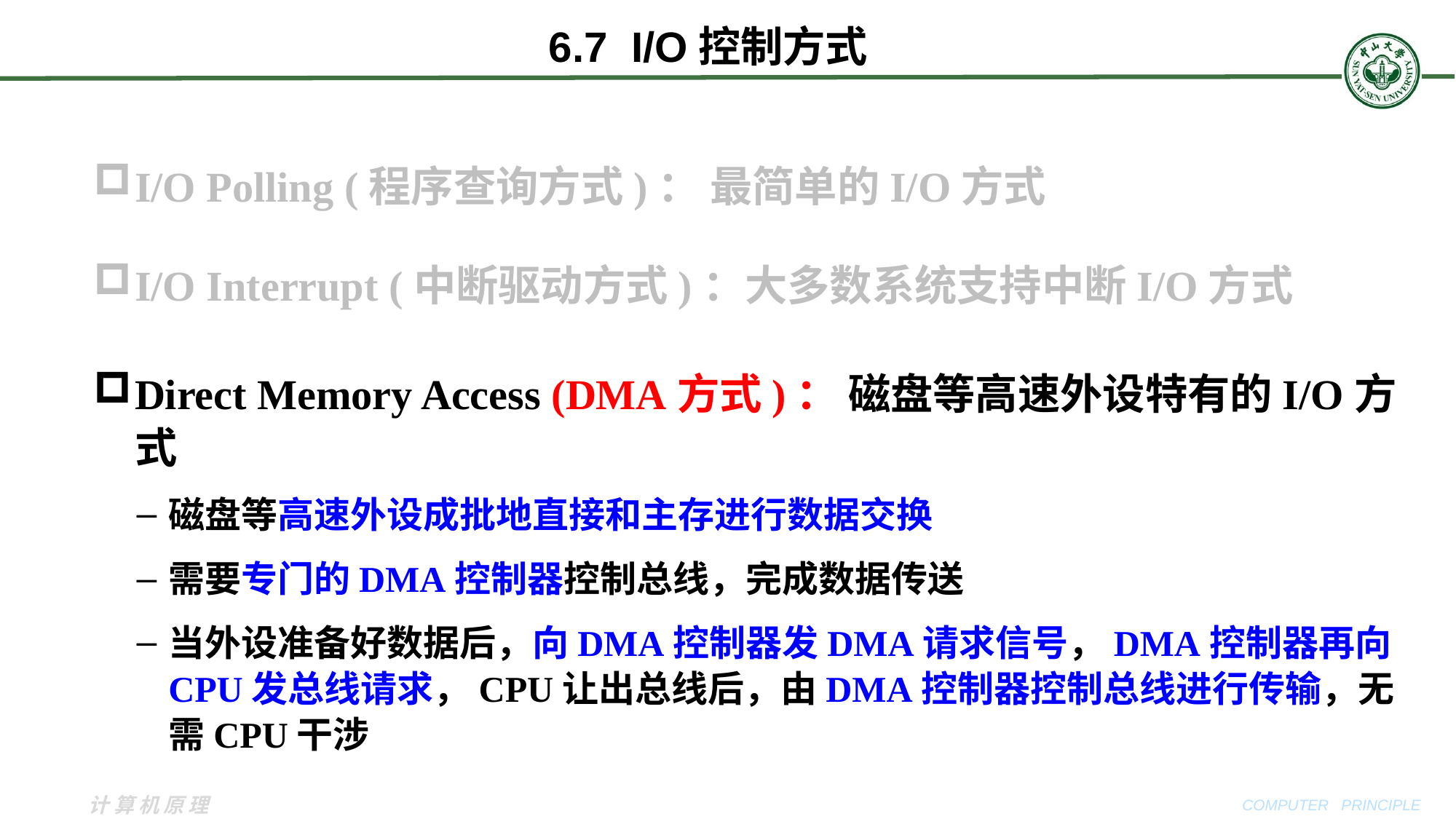

I/O Polling (程序查询方式)： 最简单的I/O方式

I/O Interrupt (中断驱动方式)：大多数系统支持中断I/O方式

Direct Memory Access (DMA方式)： 磁盘等高速外设特有的I/O方式
磁盘等高速外设成批地直接和主存进行数据交换
需要专门的DMA控制器控制总线，完成数据传送
当外设准备好数据后，向DMA控制器发DMA请求信号，DMA控制器再向CPU发总线请求，CPU让出总线后，由DMA控制器控制总线进行传输，无需CPU干涉